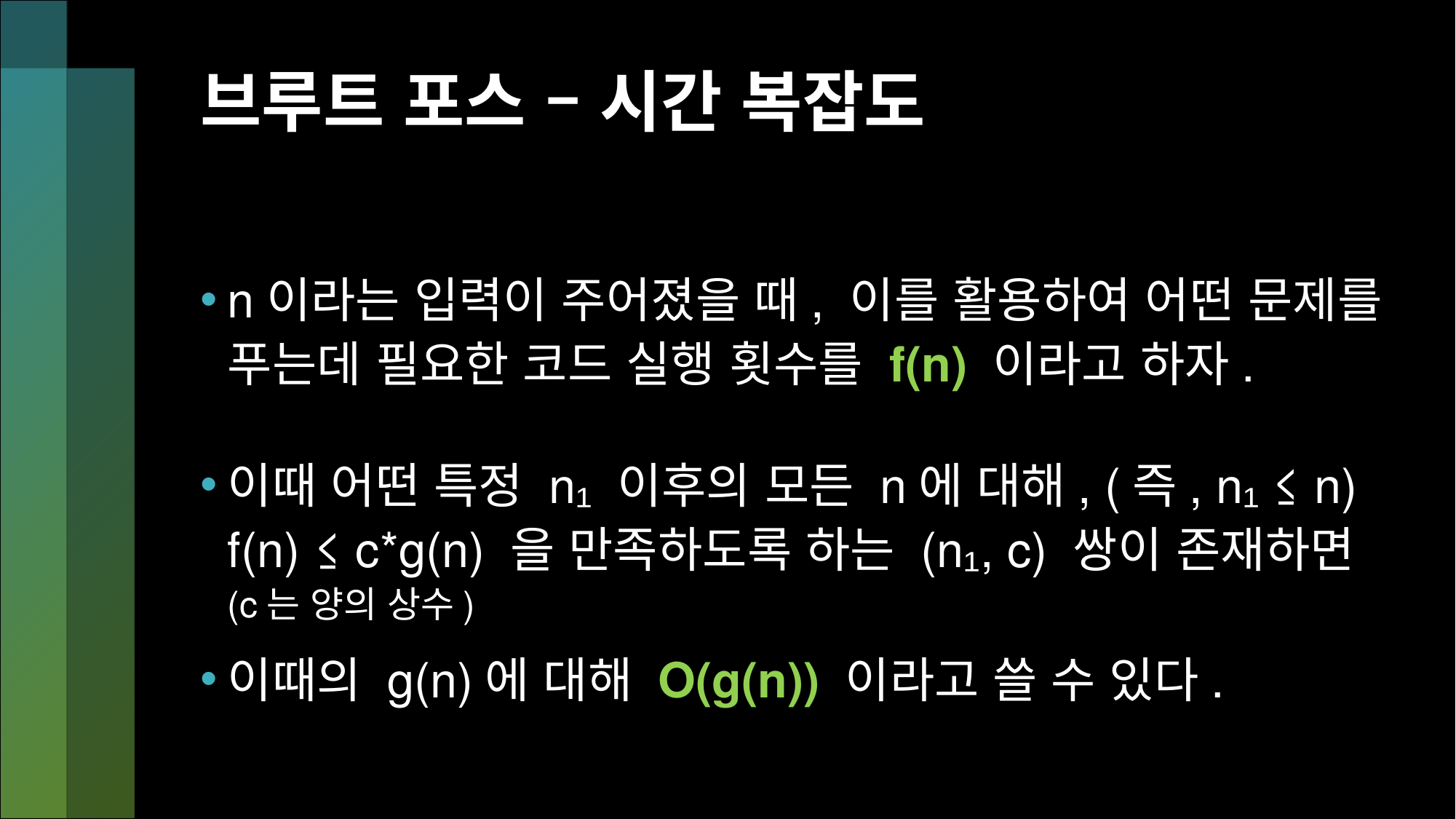

# 브루트 포스 – 시간 복잡도
n이라는 입력이 주어졌을 때, 이를 활용하여 어떤 문제를 푸는데 필요한 코드 실행 횟수를 f(n) 이라고 하자.

이때 어떤 특정 n₁ 이후의 모든 n에 대해, (즉, n₁ ≤ n)
f(n) ≤ c*g(n) 을 만족하도록 하는 (n₁, c) 쌍이 존재하면
(c는 양의 상수)
이때의 g(n)에 대해 O(g(n)) 이라고 쓸 수 있다.